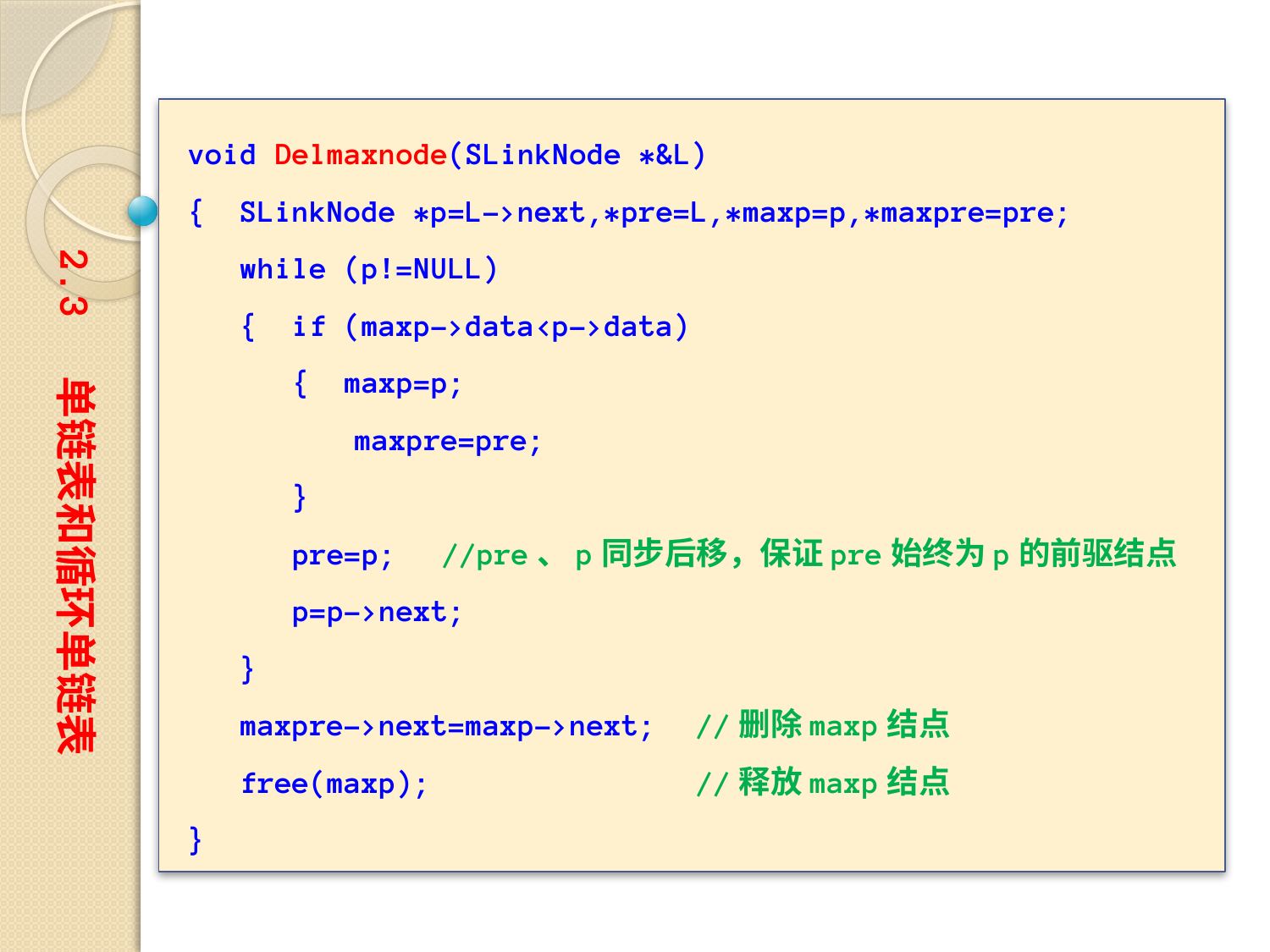

void Delmaxnode(SLinkNode *&L)
{  SLinkNode *p=L->next,*pre=L,*maxp=p,*maxpre=pre;
   while (p!=NULL)
   {  if (maxp->data<p->data)
      {  maxp=p;
	　maxpre=pre;
      }
      pre=p;	//pre、p同步后移，保证pre始终为p的前驱结点
      p=p->next;
   }
   maxpre->next=maxp->next;	//删除maxp结点
   free(maxp);			//释放maxp结点
}
2.3  单链表和循环单链表